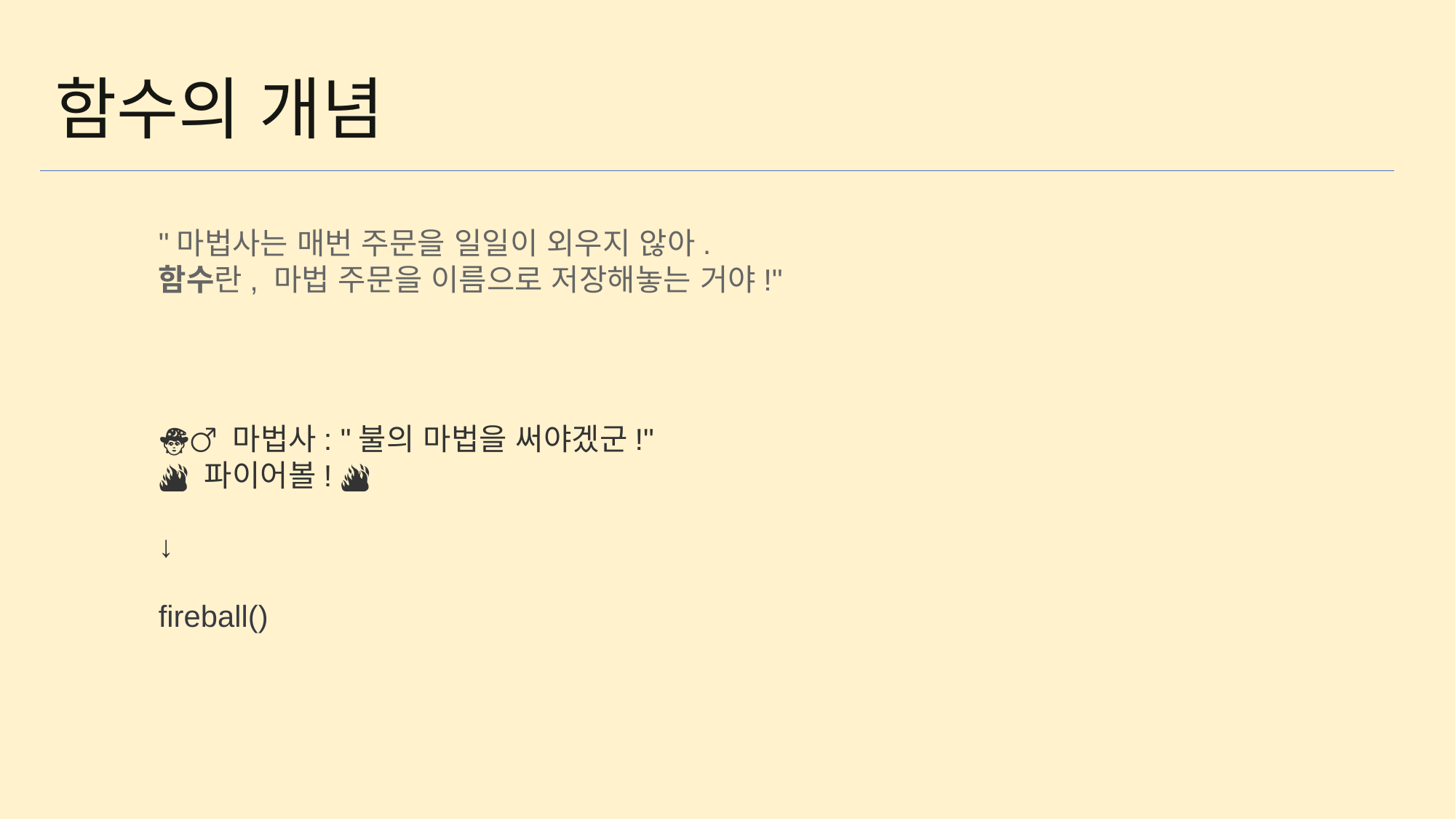

함수의 개념
"마법사는 매번 주문을 일일이 외우지 않아.
함수란, 마법 주문을 이름으로 저장해놓는 거야!"
🧙‍♂️ 마법사: "불의 마법을 써야겠군!"
🔥 파이어볼! 🔥
↓
fireball()